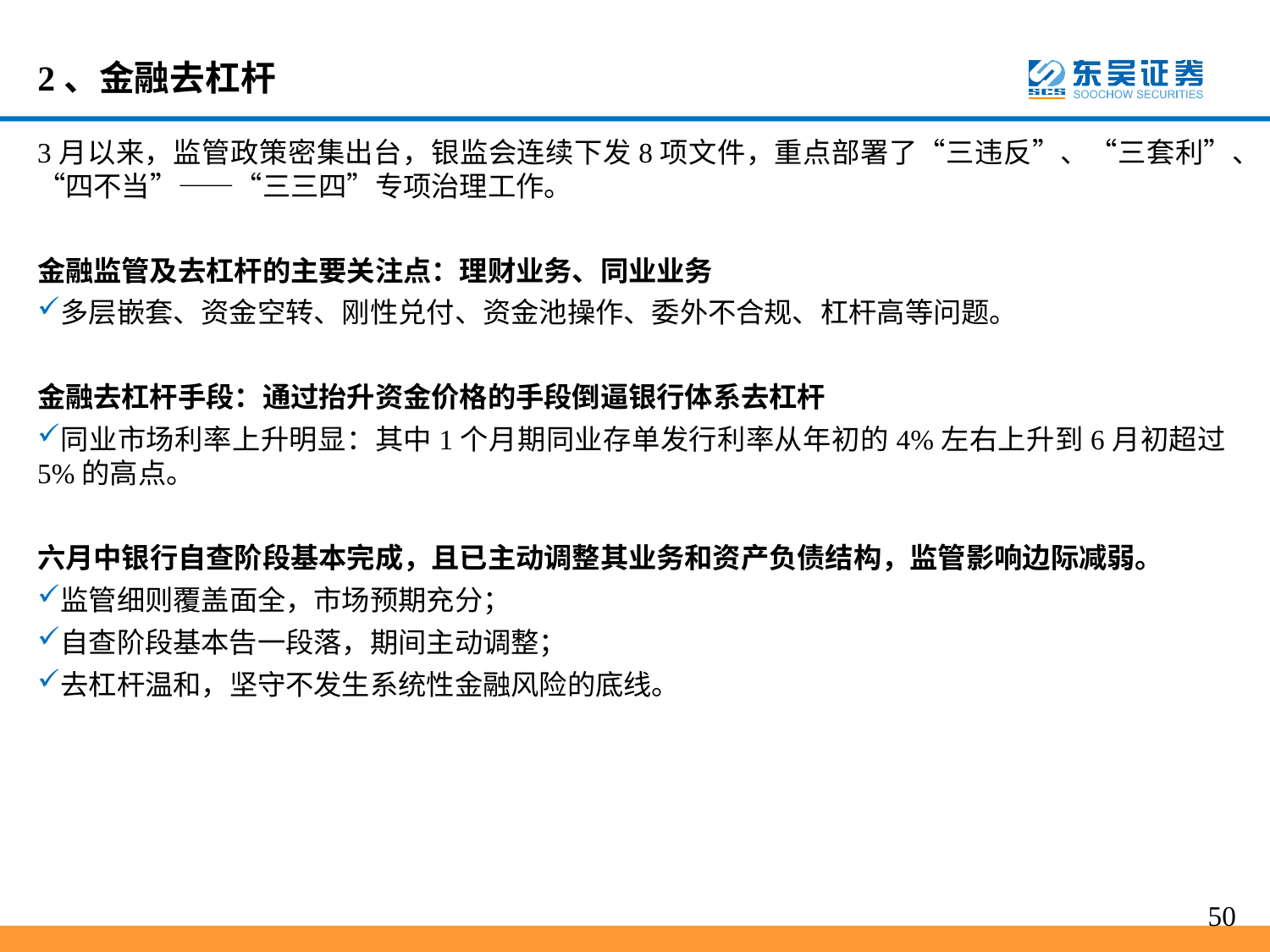

2、金融去杠杆
3月以来，监管政策密集出台，银监会连续下发8项文件，重点部署了“三违反”、“三套利”、“四不当”——“三三四”专项治理工作。

金融监管及去杠杆的主要关注点：理财业务、同业业务
多层嵌套、资金空转、刚性兑付、资金池操作、委外不合规、杠杆高等问题。

金融去杠杆手段：通过抬升资金价格的手段倒逼银行体系去杠杆
同业市场利率上升明显：其中1个月期同业存单发行利率从年初的4%左右上升到6月初超过5%的高点。

六月中银行自查阶段基本完成，且已主动调整其业务和资产负债结构，监管影响边际减弱。
监管细则覆盖面全，市场预期充分；
自查阶段基本告一段落，期间主动调整；
去杠杆温和，坚守不发生系统性金融风险的底线。

50